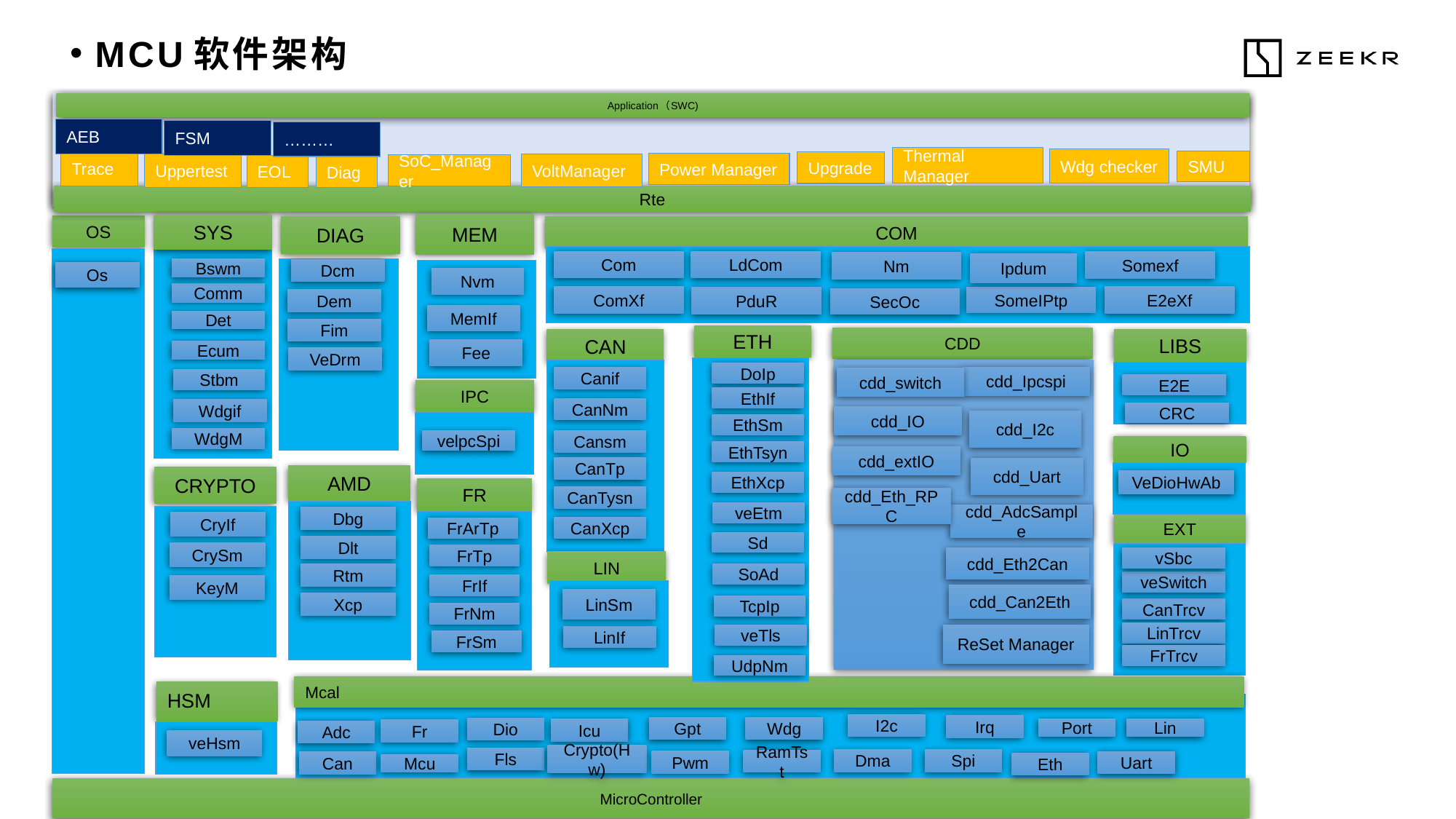

MCU软件架构

Application（SWC)
AEB
FSM
………
Thermal Manager
Wdg checker
SMU
Trace
Upgrade
Power Manager
Uppertest
VoltManager
SoC_Manager
EOL
Diag
Rte
MEM

Nvm
MemIf
Fee
SYS
Bswm
Det
Ecum
Stbm
Wdgif

Comm
WdgM
OS
DIAG
COM

LdCom
Com
Somexf
Nm
Ipdum
ComXf
E2eXf
SomeIPtp
PduR
SecOc

Dcm
Os
Dem
Fim
ETH

DoIp
EthIf
EthSm
EthTsyn
EthXcp
veEtm
Sd
SoAd
TcpIp
veTls
UdpNm
CDD
CAN
LIBS

E2E
CRC
VeDrm

cdd_Ipcspi
Canif
cdd_switch
IPC

velpcSpi
CanNm
cdd_IO
cdd_I2c
Cansm
IO

VeDioHwAb
cdd_extIO
CanTp
cdd_Uart
AMD
CRYPTO
FR

FrArTp
FrTp
FrIf
FrNm
FrSm
CanTysn
cdd_Eth_RPC

cdd_AdcSample

Dbg
CryIf
EXT

vSbc
veSwitch
CanTrcv
LinTrcv
FrTrcv
CanXcp
Dlt
CrySm
cdd_Eth2Can
LIN
Rtm
KeyM

cdd_Can2Eth
LinSm
Xcp
ReSet Manager
LinIf
Mcal
HSM

veHsm

I2c
Irq
Gpt
Wdg
Dio
Lin
Port
Icu
Fr
Adc
Crypto(Hw)
Fls
Dma
Spi
RamTst
Pwm
Uart
Can
Eth
Mcu
MicroController